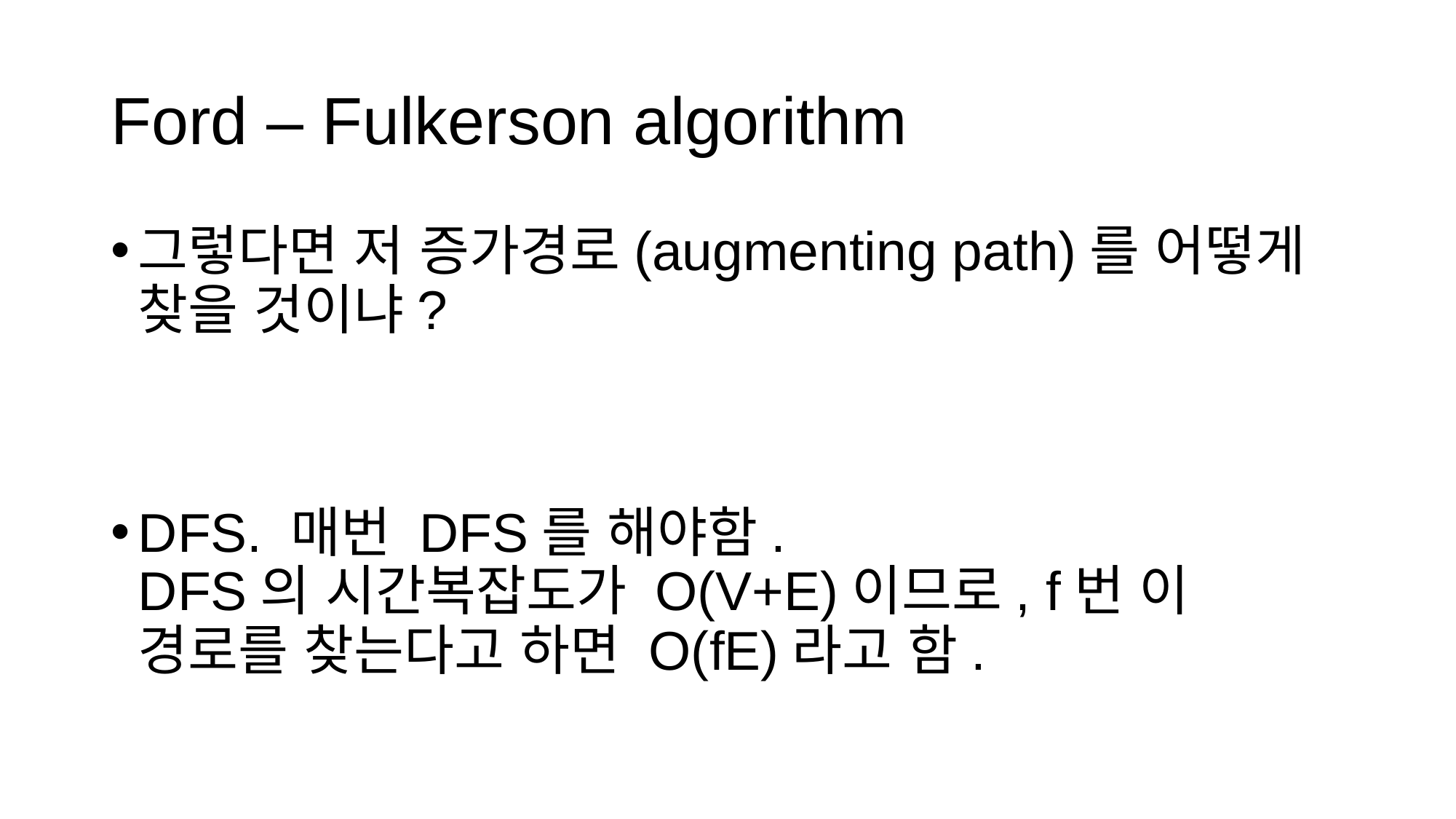

# Ford – Fulkerson algorithm
그렇다면 저 증가경로(augmenting path)를 어떻게 찾을 것이냐?

DFS. 매번 DFS를 해야함.
DFS의 시간복잡도가 O(V+E)이므로, f번 이 경로를 찾는다고 하면 O(fE)라고 함.